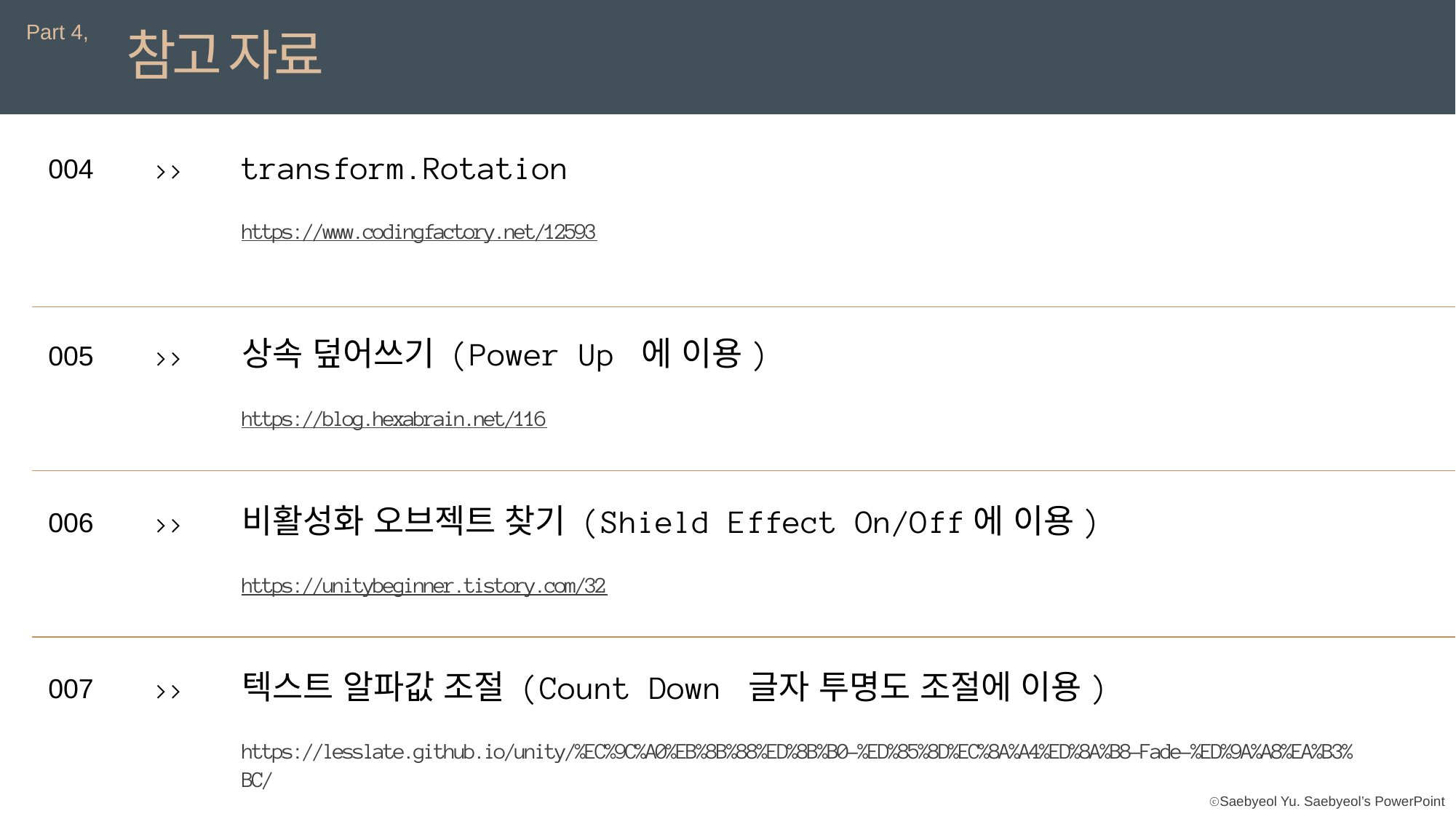

Part 4,
참고 자료
transform.Rotation
004
>>
https://www.codingfactory.net/12593

상속 덮어쓰기 (Power Up 에 이용)
005
>>
https://blog.hexabrain.net/116

비활성화 오브젝트 찾기 (Shield Effect On/Off에 이용)
006
>>
https://unitybeginner.tistory.com/32
텍스트 알파값 조절 (Count Down 글자 투명도 조절에 이용)
>>
007
https://lesslate.github.io/unity/%EC%9C%A0%EB%8B%88%ED%8B%B0-%ED%85%8D%EC%8A%A4%ED%8A%B8-Fade-%ED%9A%A8%EA%B3%BC/